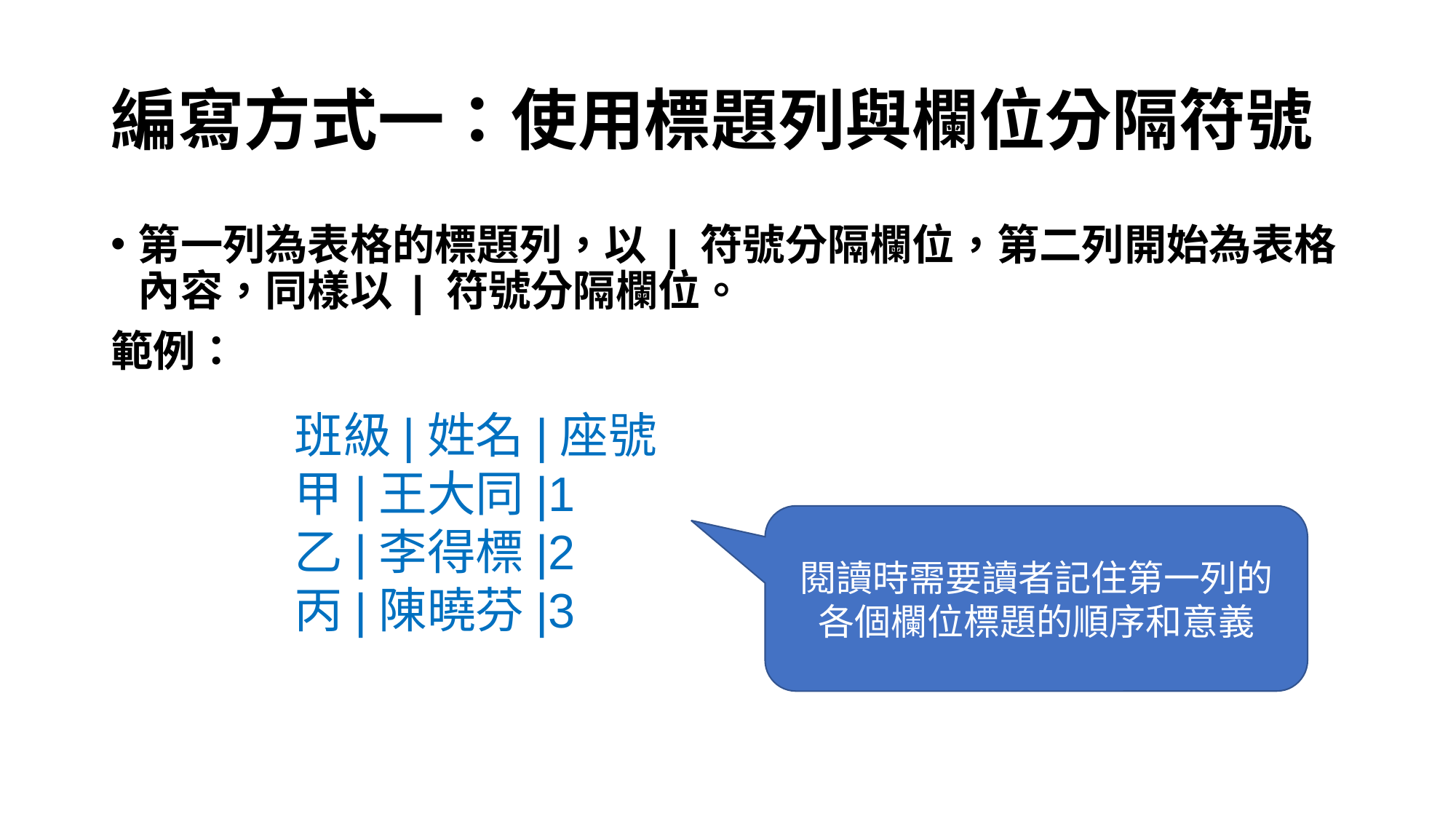

# 編寫方式一：使用標題列與欄位分隔符號
第一列為表格的標題列，以 | 符號分隔欄位，第二列開始為表格內容，同樣以 | 符號分隔欄位。
範例：

班級|姓名|座號
甲|王大同|1
乙|李得標|2
丙|陳曉芬|3
閱讀時需要讀者記住第一列的各個欄位標題的順序和意義